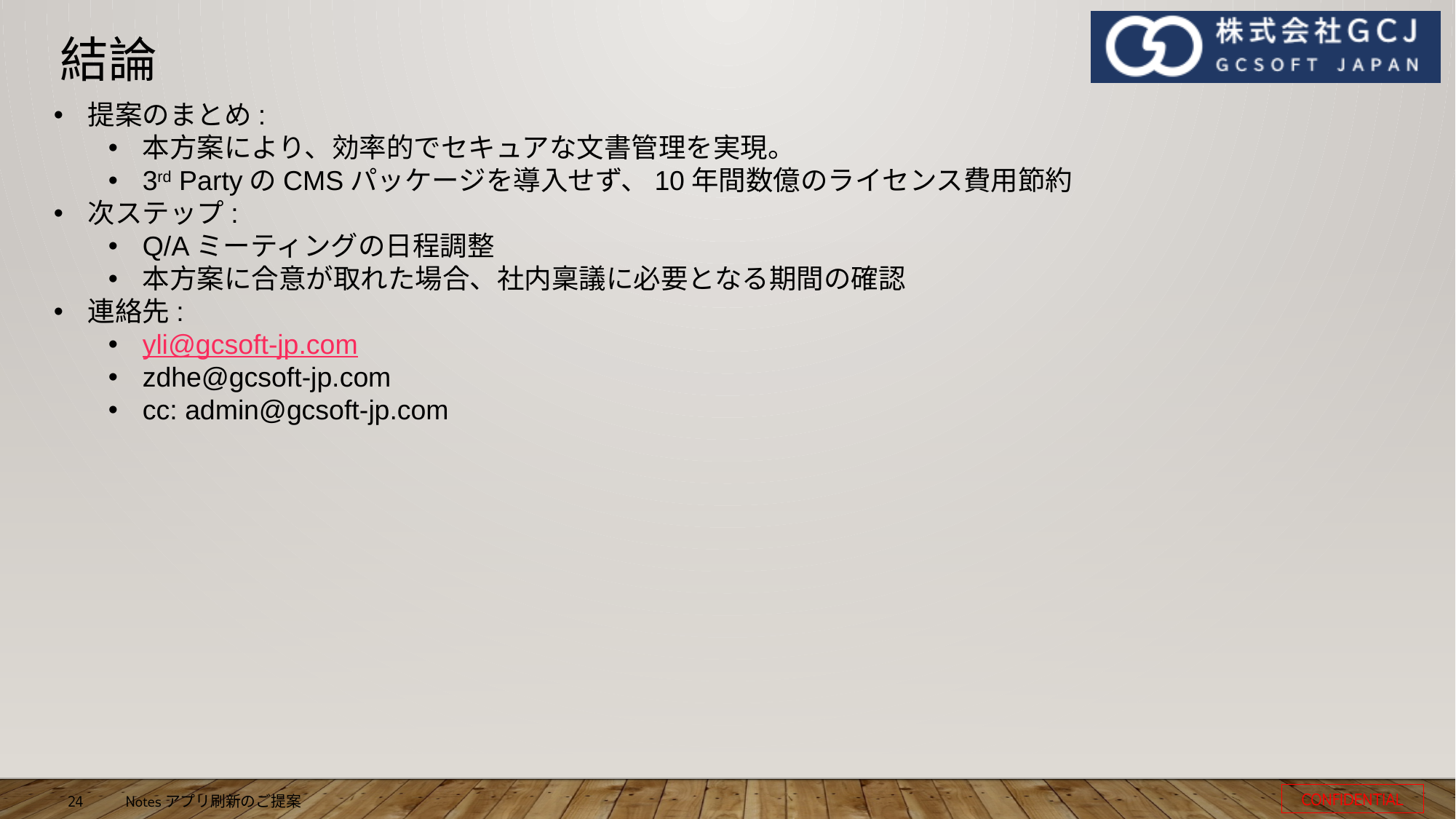

# 結論
提案のまとめ:
本方案により、効率的でセキュアな文書管理を実現。
3rd PartyのCMSパッケージを導入せず、10年間数億のライセンス費用節約
次ステップ:
Q/Aミーティングの日程調整
本方案に合意が取れた場合、社内稟議に必要となる期間の確認
連絡先:
yli@gcsoft-jp.com
zdhe@gcsoft-jp.com
cc: admin@gcsoft-jp.com